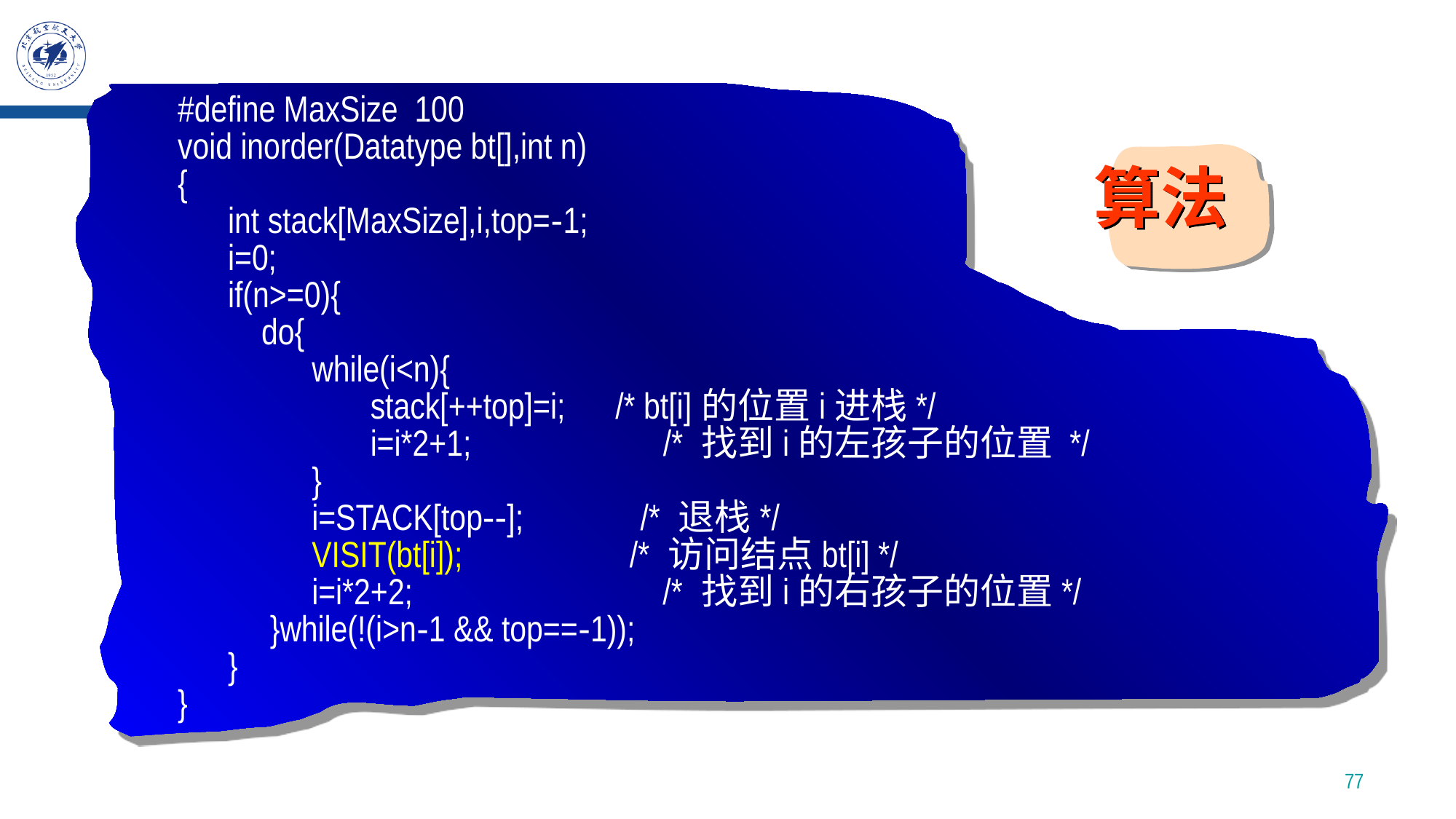

#define MaxSize  100
void inorder(Datatype bt[],int n)
{
      int stack[MaxSize],i,top=-1;
      i=0;
      if(n>=0){
          do{
                while(i<n){
                       stack[++top]=i;      /* bt[i]的位置i进栈*/
                       i=i*2+1;                       /* 找到i的左孩子的位置 */
                }
                i=STACK[top--];              /* 退栈*/
                VISIT(bt[i]);                    /* 访问结点bt[i] */
                i=i*2+2;                              /* 找到i的右孩子的位置*/
           }while(!(i>n-1 && top==-1));
      }
}

算法
77